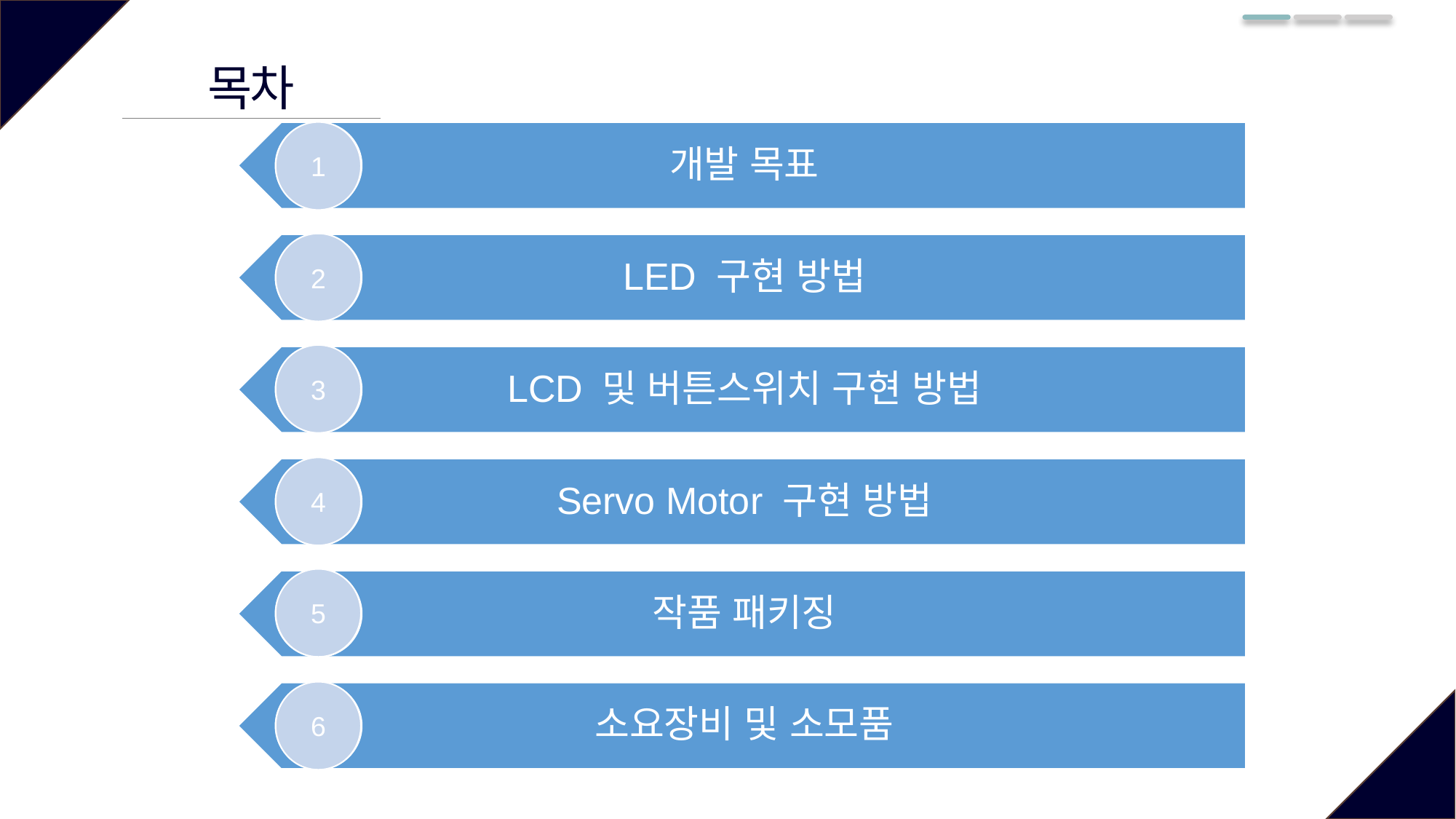

목차
개발 목표
LED 구현 방법
LCD 및 버튼스위치 구현 방법
Servo Motor 구현 방법
작품 패키징
소요장비 및 소모품
1
2
3
4
5
6